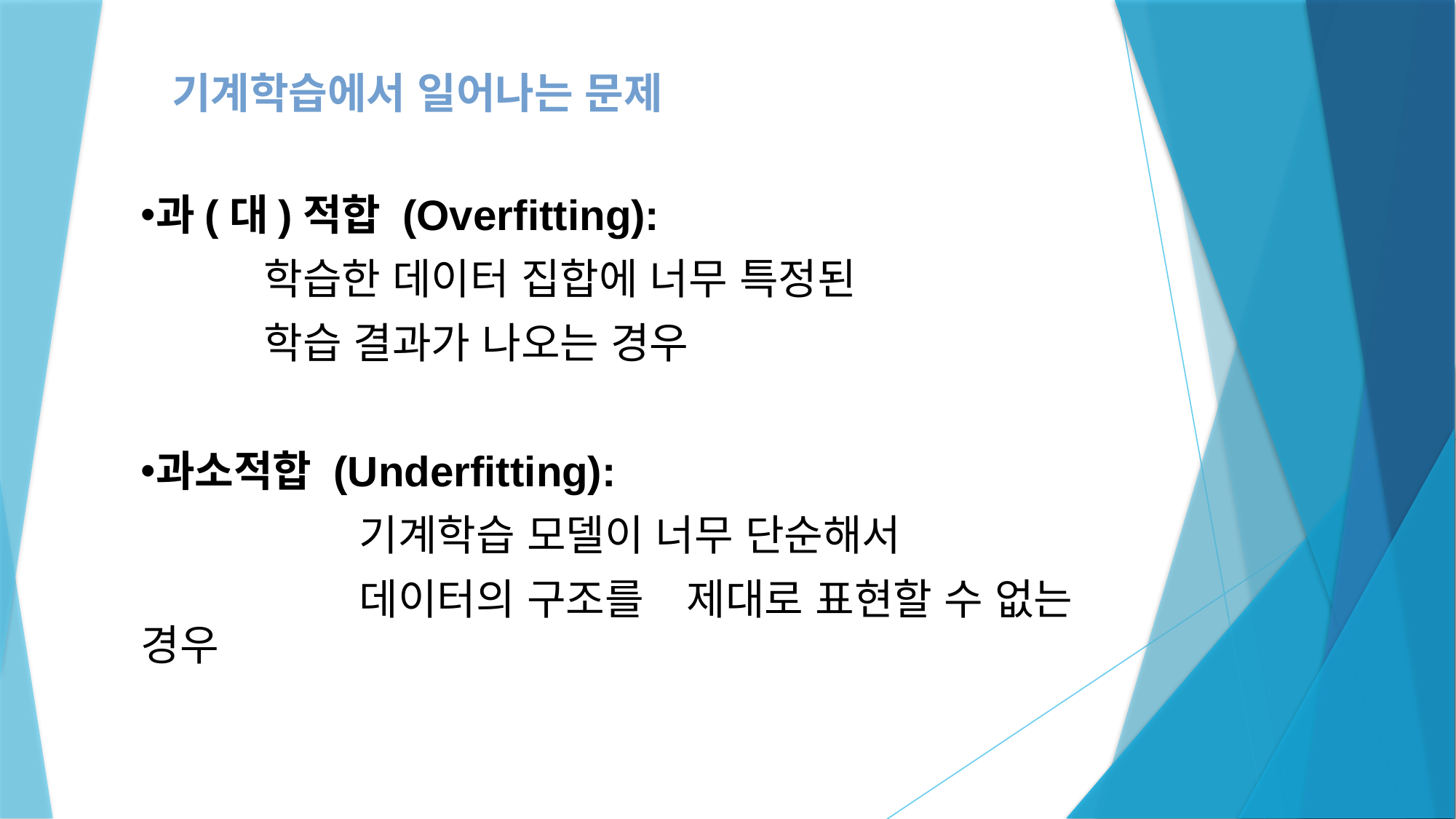

기계학습에서 일어나는 문제
과(대)적합 (Overfitting):
	학습한 데이터 집합에 너무 특정된
	학습 결과가 나오는 경우

과소적합 (Underfitting):
		기계학습 모델이 너무 단순해서
		데이터의 구조를 	제대로 표현할 수 없는 경우